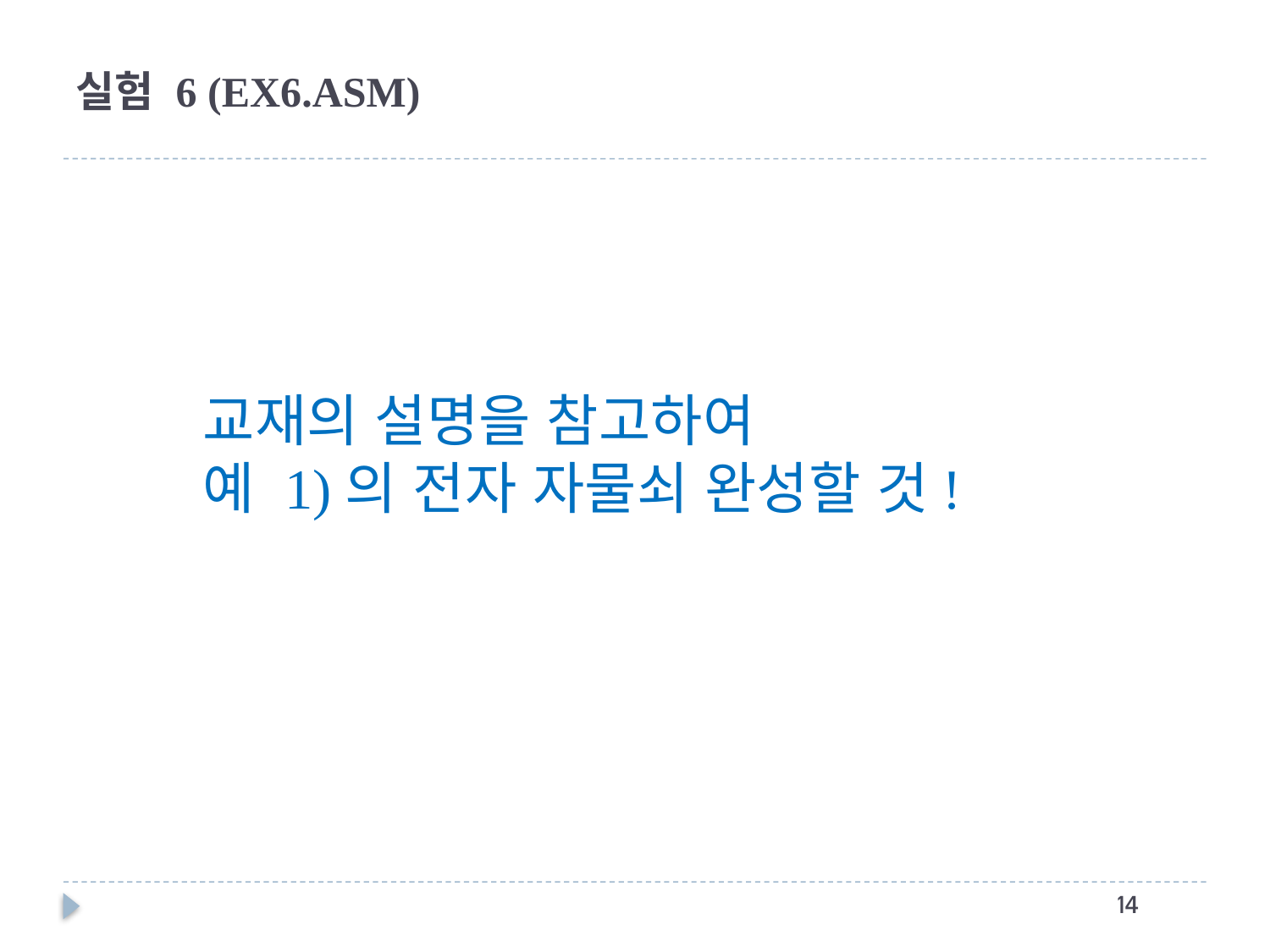

# 실험 6 (EX6.ASM)

	교재의 설명을 참고하여
	예 1)의 전자 자물쇠 완성할 것!
14